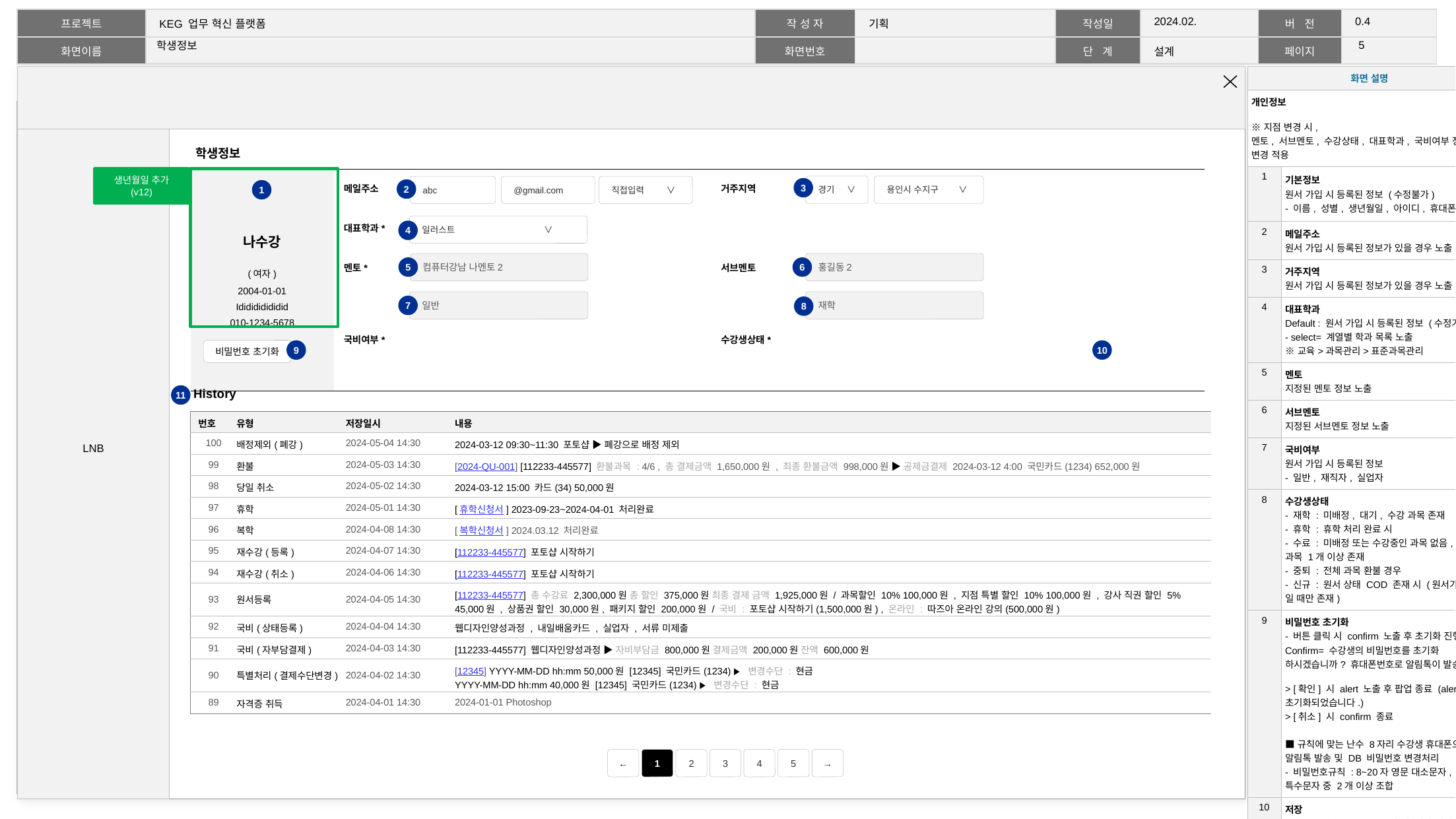

5

# 학생정보
| 화면 설명 |  |
| --- | --- |
| 개인정보 ※지점 변경 시, 멘토, 서브멘토, 수강상태, 대표학과, 국비여부 정보 변경 적용 |  |
| 1 | 기본정보 원서 가입 시 등록된 정보 (수정불가) - 이름, 성별, 생년월일, 아이디, 휴대폰번호 |
| 2 | 메일주소 원서 가입 시 등록된 정보가 있을 경우 노출 |
| 3 | 거주지역 원서 가입 시 등록된 정보가 있을 경우 노출 |
| 4 | 대표학과 Default : 원서 가입 시 등록된 정보 (수정가능) - select= 계열별 학과 목록 노출 ※교육>과목관리>표준과목관리 |
| 5 | 멘토 지정된 멘토 정보 노출 |
| 6 | 서브멘토 지정된 서브멘토 정보 노출 |
| 7 | 국비여부 원서 가입 시 등록된 정보 - 일반, 재직자, 실업자 |
| 8 | 수강생상태 - 재학 : 미배정, 대기, 수강 과목 존재 - 휴학 : 휴학 처리 완료 시 - 수료 : 미배정 또는 수강중인 과목 없음, 수료 과목 1개 이상 존재 - 중퇴 : 전체 과목 환불 경우 - 신규 : 원서 상태 COD 존재 시 (원서가 1개 일 때만 존재) |
| 9 | 비밀번호 초기화 - 버튼 클릭 시 confirm 노출 후 초기화 진행 Confirm= 수강생의 비밀번호를 초기화 하시겠습니까? 휴대폰번호로 알림톡이 발송됩니다. > [확인] 시 alert 노출 후 팝업 종료 (alert= 초기화되었습니다.) > [취소] 시 confirm 종료 ■규칙에 맞는 난수 8자리 수강생 휴대폰으로 알림톡 발송 및 DB 비밀번호 변경처리 - 비밀번호규칙 : 8~20자 영문 대소문자, 숫자, 특수문자 중 2개 이상 조합 |
| 10 | 저장 - 버튼 클릭 시 confirm 노출 후 저장 진행 Confirm= 저장하시겠습니까? > [확인] 시 alert 노출 후 팝업 종료 (alert= 저장되었습니다.) > [취소] 시 confirm 종료 |
| 11 | History 저장일시 내림차순 (노출 내용 다음페이지 확인) |
학생정보
생년월일 추가
(v12)

| 나수강 (여자) 2004-01-01 Ididididididid 010-1234-5678 | 메일주소 |  | 거주지역 |  |
| --- | --- | --- | --- | --- |
|  | 대표학과\* |  |  |  |
|  | 멘토\* |  | 서브멘토 |  |
|  | 국비여부\* |  | 수강생상태\* |  |
경기     ∨
용인시 수지구        ∨
abc
@gmail.com
직접입력         ∨
3
2
1
일러스트                                    ∨
4
컴퓨터강남 나멘토2
홍길동2
5
6
일반
재학
7
8
비밀번호 초기화
저장
9
10
History
11
| 번호 | 유형 | 저장일시 | 내용 |
| --- | --- | --- | --- |
| 100 | 배정제외(폐강) | 2024-05-04 14:30 | 2024-03-12 09:30~11:30 포토샵 ▶ 폐강으로 배정 제외 |
| 99 | 환불 | 2024-05-03 14:30 | [2024-QU-001] [112233-445577] 환불과목 : 4/6 , 총 결제금액 1,650,000원 , 최종 환불금액 998,000원 ▶ 공제금결제 2024-03-12 4:00 국민카드(1234) 652,000원 |
| 98 | 당일 취소 | 2024-05-02 14:30 | 2024-03-12 15:00 카드(34) 50,000원 |
| 97 | 휴학 | 2024-05-01 14:30 | [휴학신청서] 2023-09-23~2024-04-01 처리완료 |
| 96 | 복학 | 2024-04-08 14:30 | [복학신청서] 2024.03.12 처리완료 |
| 95 | 재수강(등록) | 2024-04-07 14:30 | [112233-445577] 포토샵 시작하기 |
| 94 | 재수강(취소) | 2024-04-06 14:30 | [112233-445577] 포토샵 시작하기 |
| 93 | 원서등록 | 2024-04-05 14:30 | [112233-445577] 총 수강료 2,300,000원 총 할인 375,000원 최종 결제 금액 1,925,000원 / 과목할인 10% 100,000원 , 지점 특별 할인 10% 100,000원 , 강사 직권 할인 5% 45,000원 , 상품권 할인 30,000원, 패키지 할인 200,000원 / 국비 : 포토샵 시작하기(1,500,000원) , 온라인 : 따즈아 온라인 강의(500,000원) |
| 92 | 국비(상태등록) | 2024-04-04 14:30 | 웹디자인양성과정 , 내일배움카드 , 실업자 , 서류 미제출 |
| 91 | 국비(자부담결제) | 2024-04-03 14:30 | [112233-445577] 웹디자인양성과정 ▶ 자비부담금 800,000원 결제금액 200,000원 잔액 600,000원 |
| 90 | 특별처리(결제수단변경) | 2024-04-02 14:30 | [12345] YYYY-MM-DD hh:mm 50,000원 [12345] 국민카드(1234) ▶ 변경수단 : 현금 YYYY-MM-DD hh:mm 40,000원 [12345] 국민카드(1234) ▶ 변경수단 : 현금 |
| 89 | 자격증 취득 | 2024-04-01 14:30 | 2024-01-01 Photoshop |
←
1
2
3
4
5
→